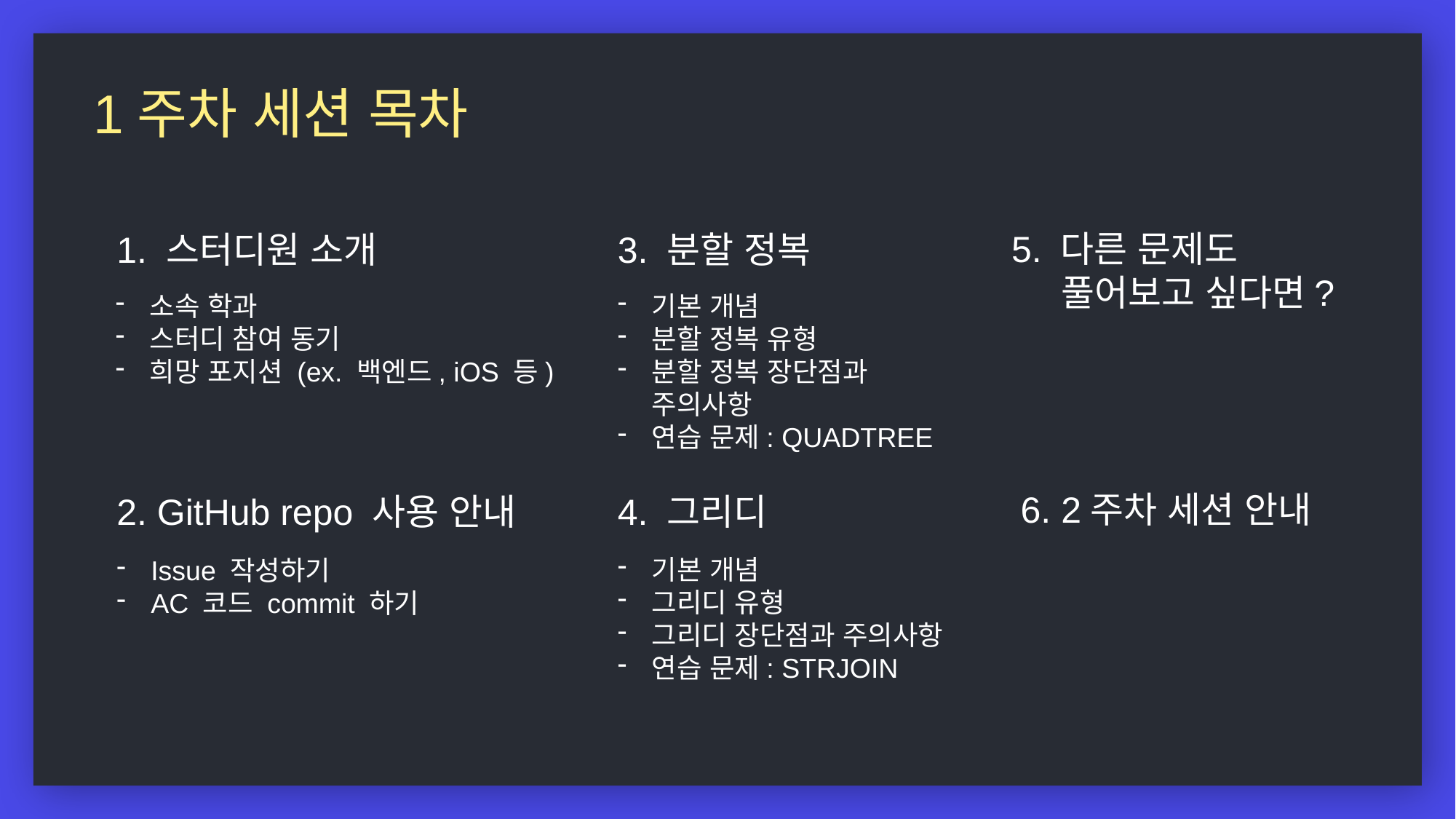

1주차 세션 목차
5. 다른 문제도
    풀어보고 싶다면?
1. 스터디원 소개

2. GitHub repo 사용 안내

3. 분할 정복

4. 그리디
소속 학과
스터디 참여 동기
희망 포지션 (ex. 백엔드, iOS 등)

기본 개념
분할 정복 유형
분할 정복 장단점과 주의사항
연습 문제: QUADTREE

6. 2주차 세션 안내
기본 개념
그리디 유형
그리디 장단점과 주의사항
연습 문제: STRJOIN
Issue 작성하기
AC 코드 commit 하기